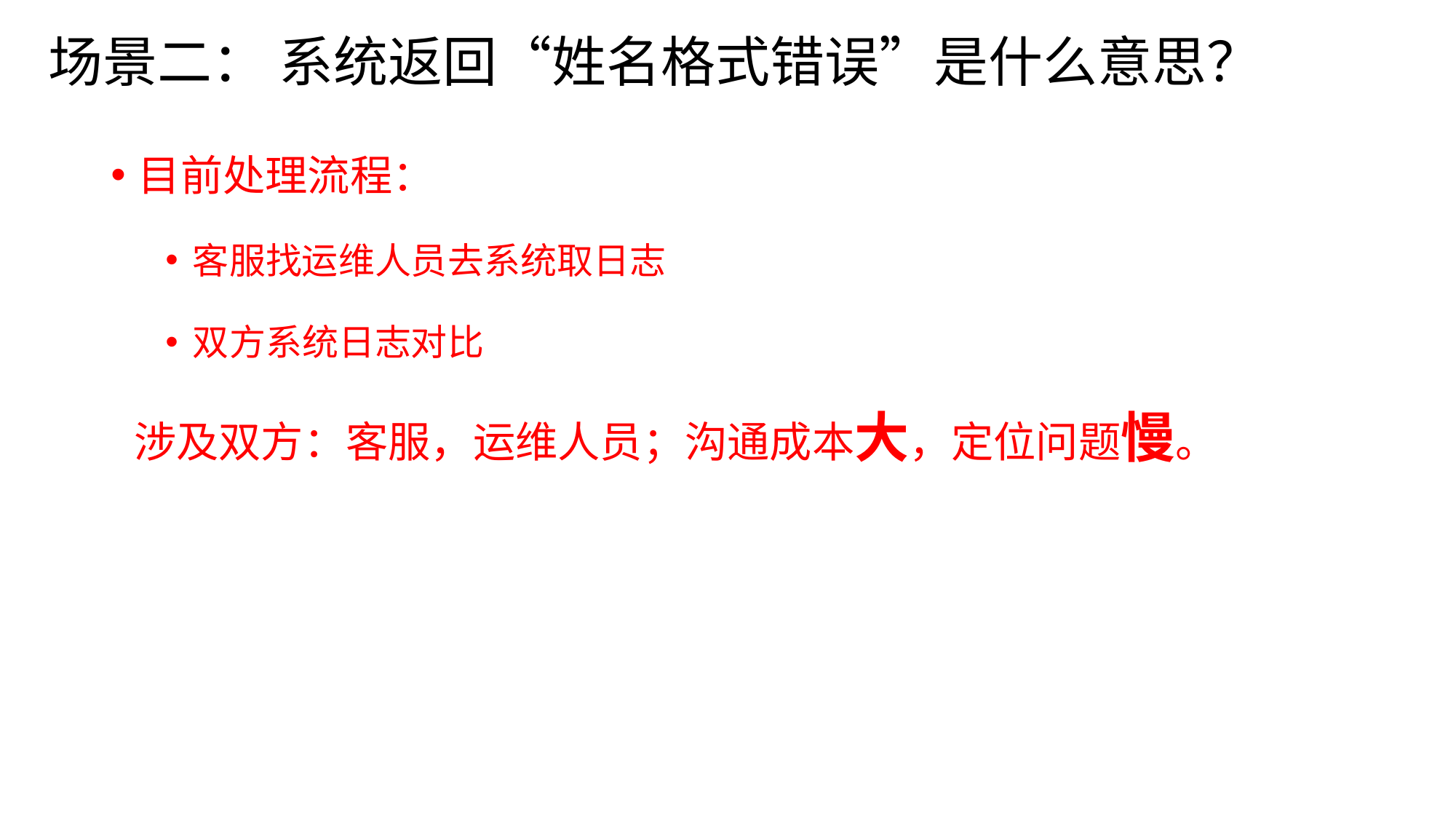

场景二： 系统返回“姓名格式错误”是什么意思？
目前处理流程：
客服找运维人员去系统取日志
双方系统日志对比
涉及双方：客服，运维人员；沟通成本大，定位问题慢。